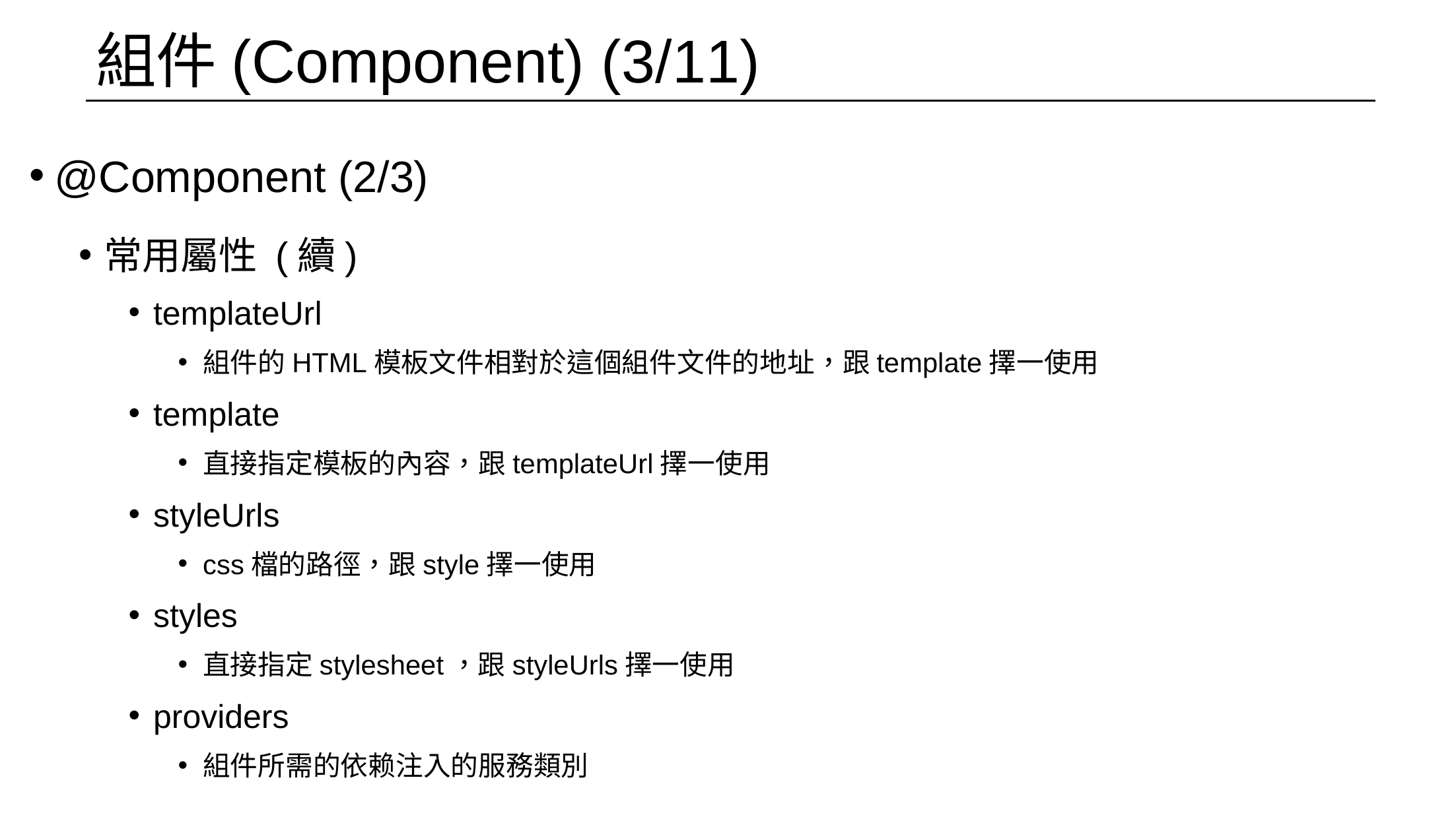

# 組件(Component) (3/11)
@Component (2/3)
常用屬性 (續)
templateUrl
組件的HTML模板文件相對於這個組件文件的地址，跟template擇一使用
template
直接指定模板的內容，跟templateUrl擇一使用
styleUrls
css檔的路徑，跟style擇一使用
styles
直接指定stylesheet，跟styleUrls擇一使用
providers
組件所需的依赖注入的服務類別